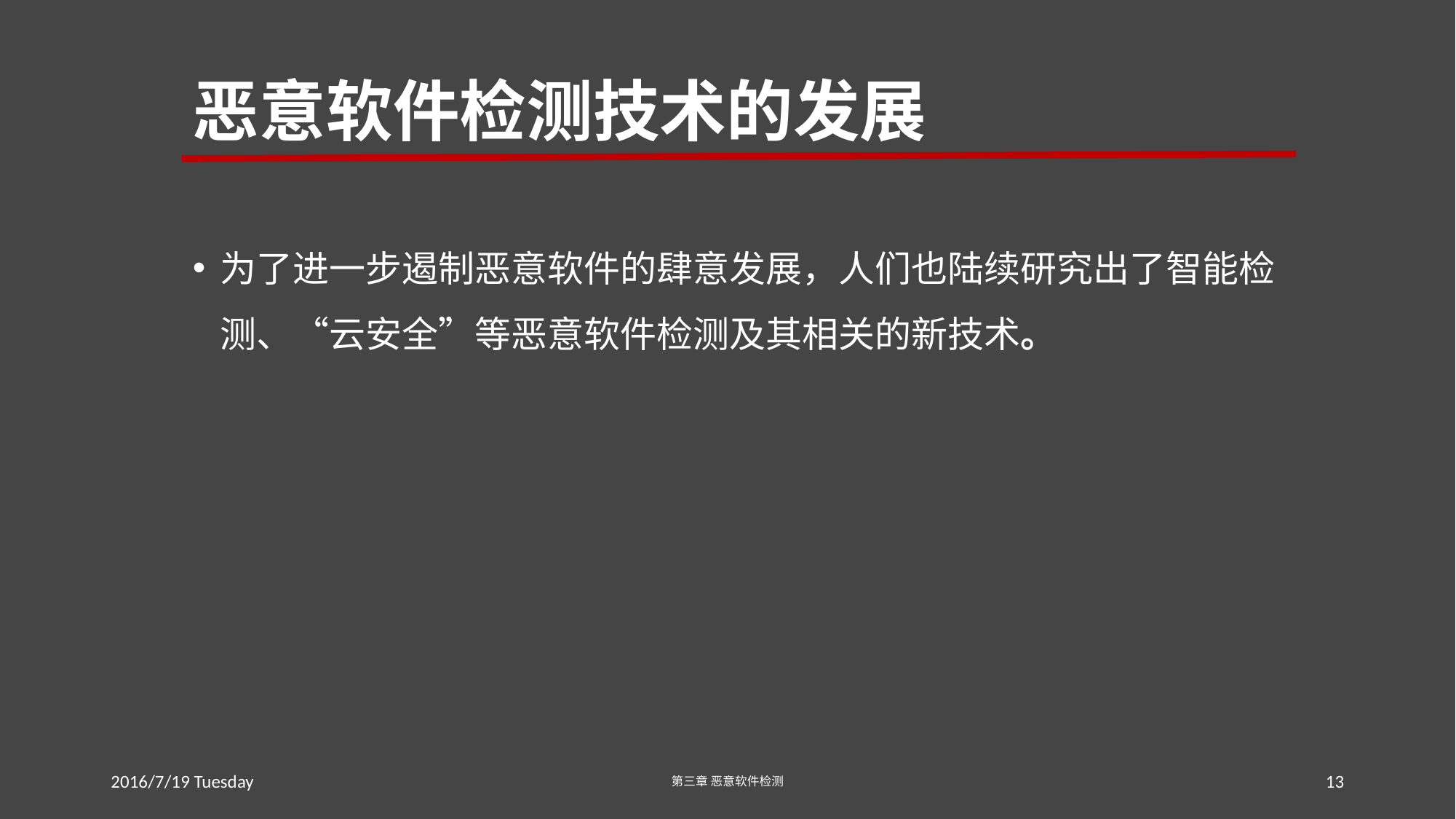

# 恶意软件检测技术的发展
为了进一步遏制恶意软件的肆意发展，人们也陆续研究出了智能检测、“云安全”等恶意软件检测及其相关的新技术。
2016/7/19 Tuesday
第三章 恶意软件检测
13